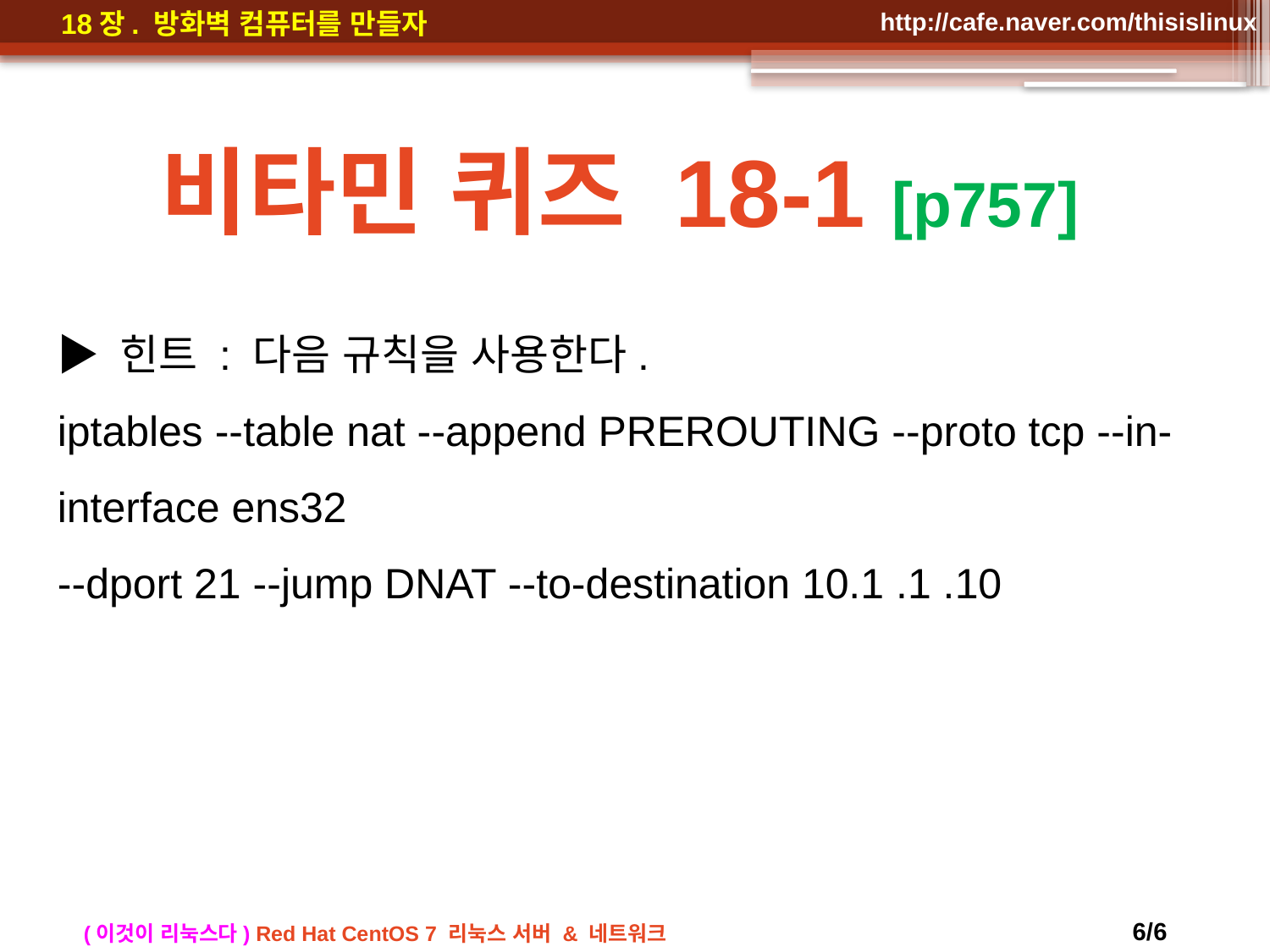

비타민 퀴즈 18-1 [p757]
▶ 힌트 : 다음 규칙을 사용한다.
iptables --table nat --append PREROUTING --proto tcp --in-interface ens32
--dport 21 --jump DNAT --to-destination 10.1 .1 .10